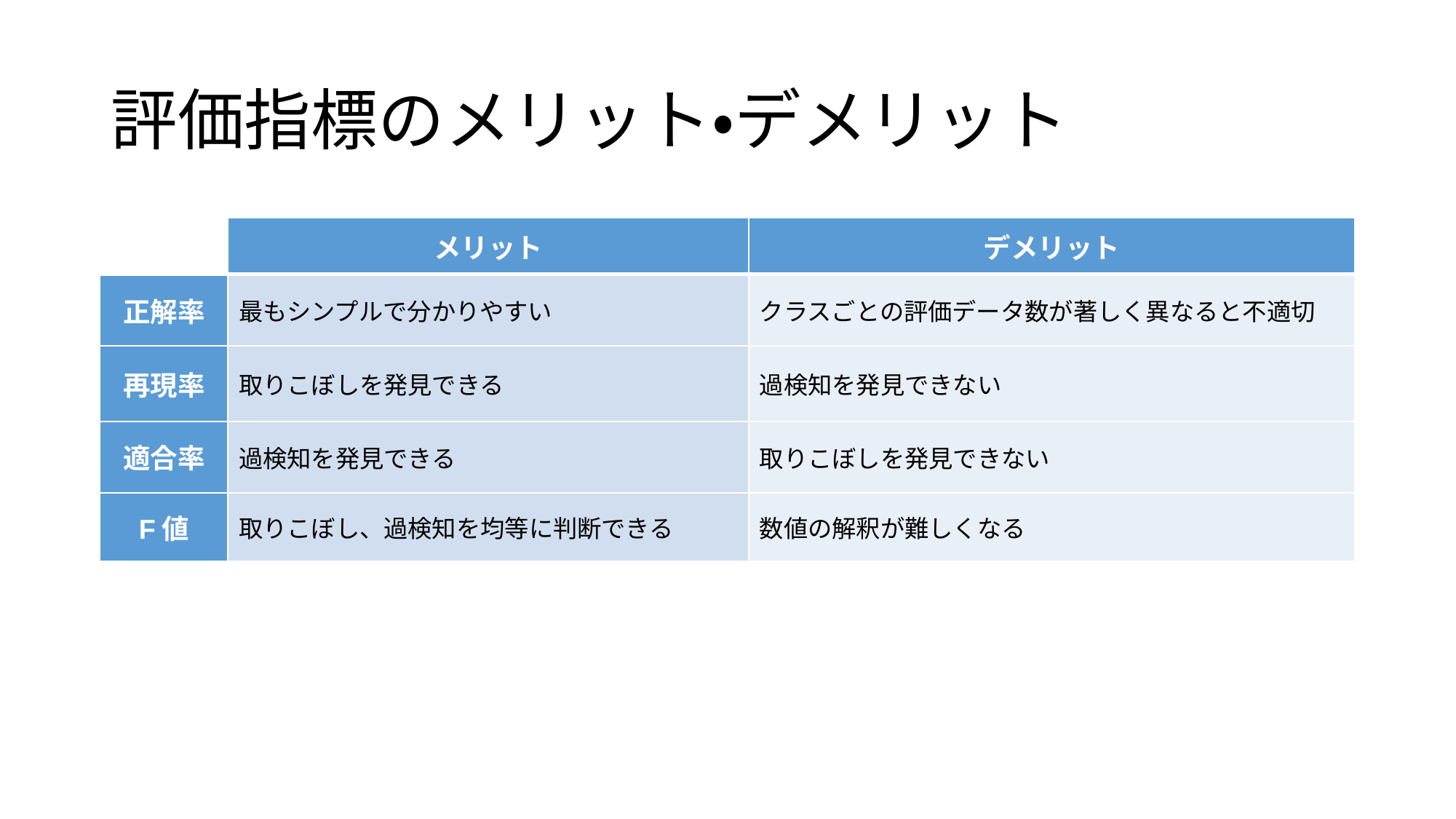

# 評価指標のメリット・デメリット
|  | メリット | デメリット |
| --- | --- | --- |
| 正解率 | 最もシンプルで分かりやすい | クラスごとの評価データ数が著しく異なると不適切 |
| 再現率 | 取りこぼしを発見できる | 過検知を発見できない |
| 適合率 | 過検知を発見できる | 取りこぼしを発見できない |
| F値 | 取りこぼし、過検知を均等に判断できる | 数値の解釈が難しくなる |